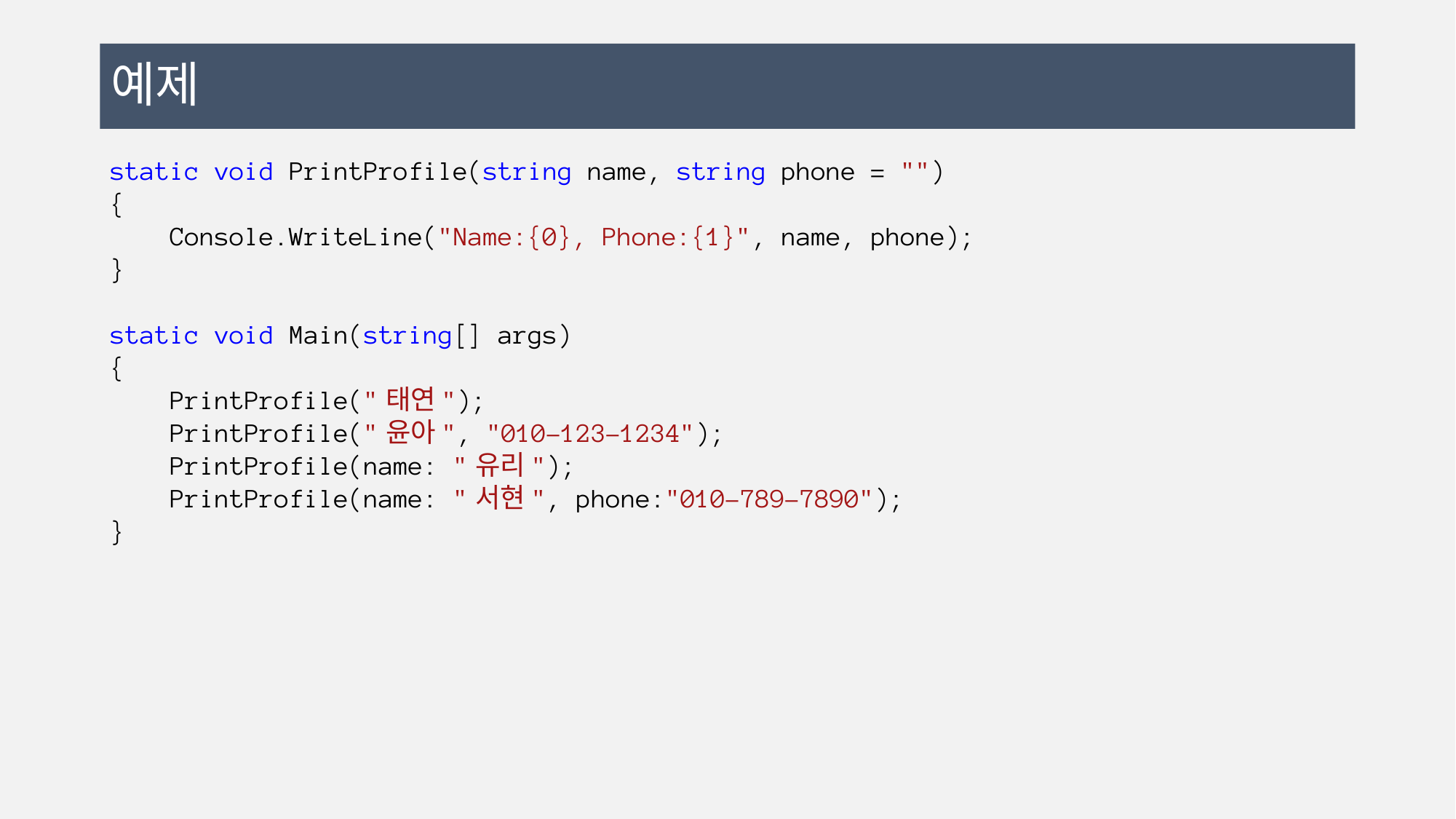

# 예제

static void PrintProfile(string name, string phone = "")
{
    Console.WriteLine("Name:{0}, Phone:{1}", name, phone);
}

static void Main(string[] args)
{
    PrintProfile("태연");
    PrintProfile("윤아", "010-123-1234");
    PrintProfile(name: "유리");
    PrintProfile(name: "서현", phone:"010-789-7890");
}